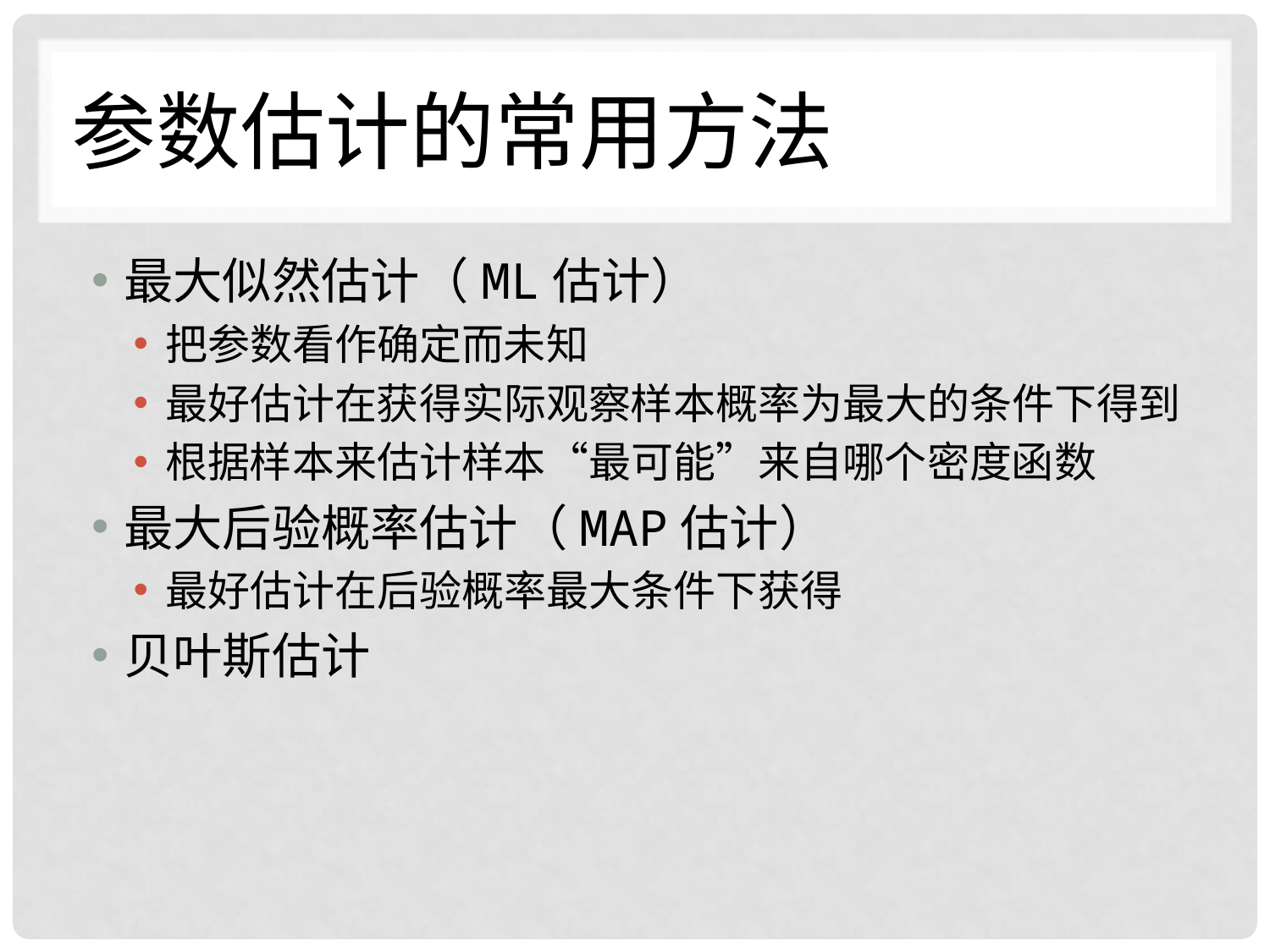

# 参数估计的常用方法

最大似然估计（ML估计）
把参数看作确定而未知
最好估计在获得实际观察样本概率为最大的条件下得到
根据样本来估计样本“最可能”来自哪个密度函数
最大后验概率估计（MAP估计）
最好估计在后验概率最大条件下获得
贝叶斯估计